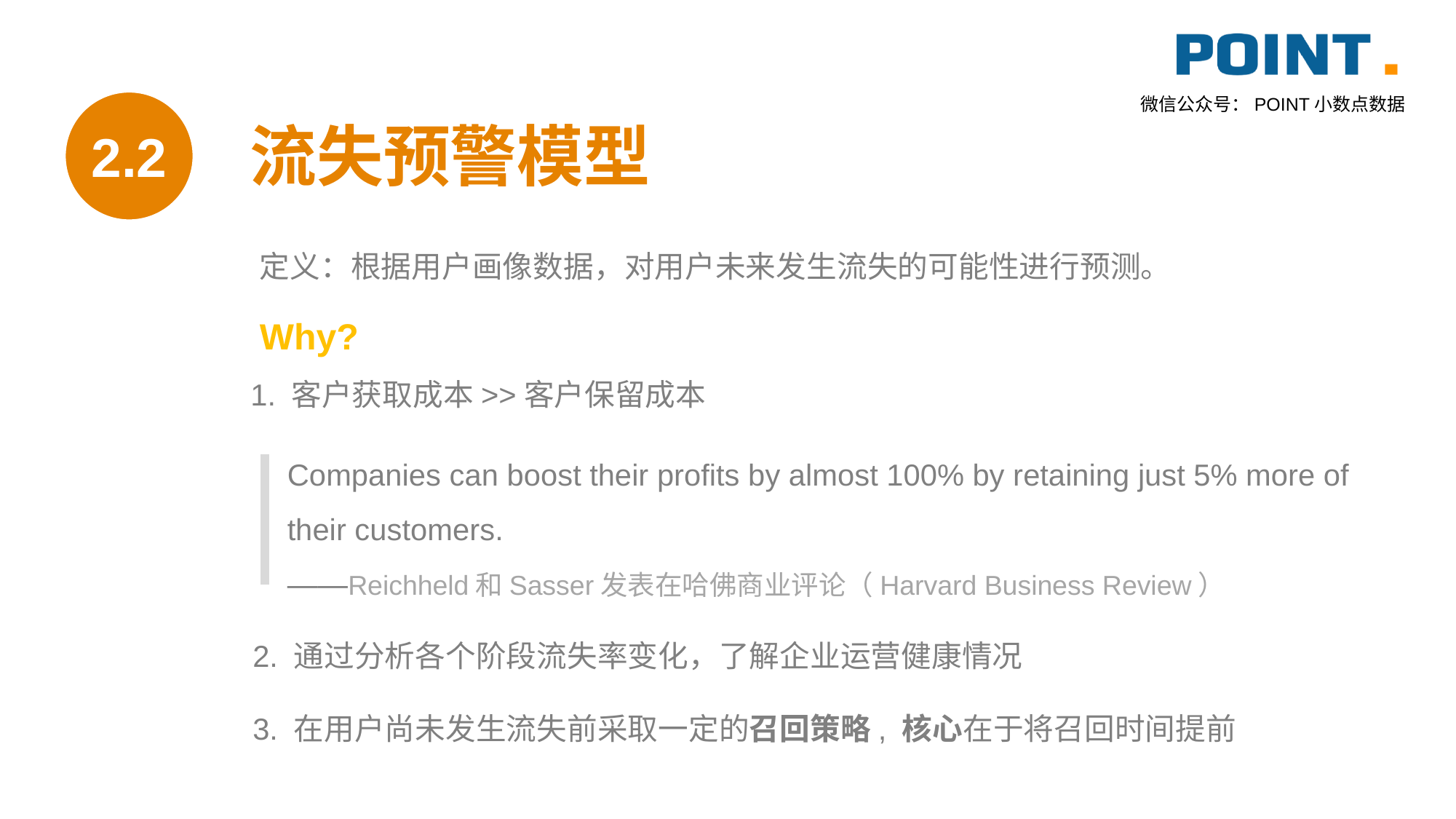

2.2
流失预警模型
定义：根据用户画像数据，对用户未来发生流失的可能性进行预测。

Why?
1. 客户获取成本>>客户保留成本
Companies can boost their profits by almost 100% by retaining just 5% more of their customers.
——Reichheld和Sasser发表在哈佛商业评论（Harvard Business Review）
2. 通过分析各个阶段流失率变化，了解企业运营健康情况

3. 在用户尚未发生流失前采取一定的召回策略, 核心在于将召回时间提前